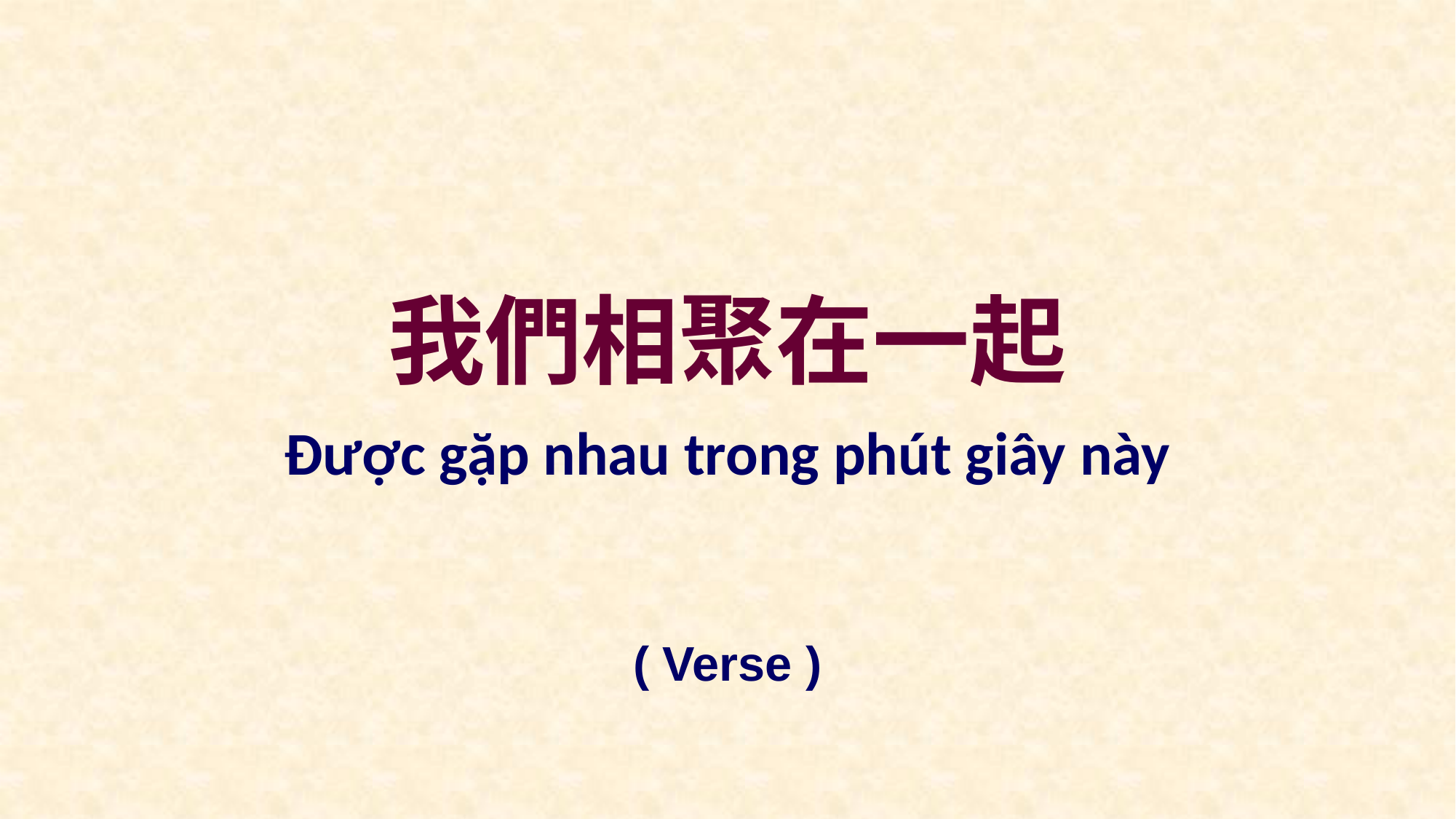

我們相聚在一起
Được gặp nhau trong phút giây này
( Verse )